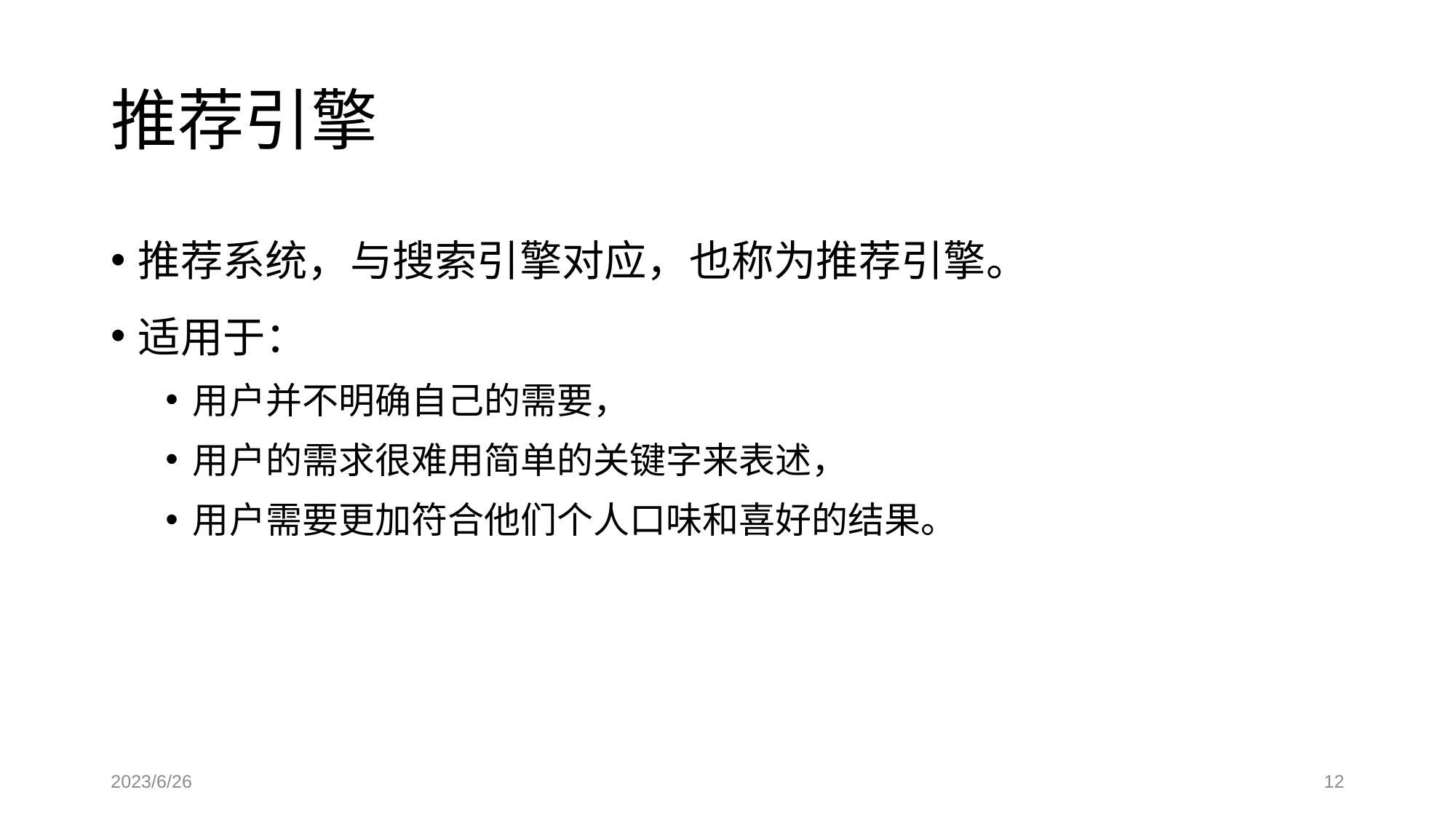

# 推荐引擎
推荐系统，与搜索引擎对应，也称为推荐引擎。
适用于：
用户并不明确自己的需要，
用户的需求很难用简单的关键字来表述，
用户需要更加符合他们个人口味和喜好的结果。
2023/6/26
12